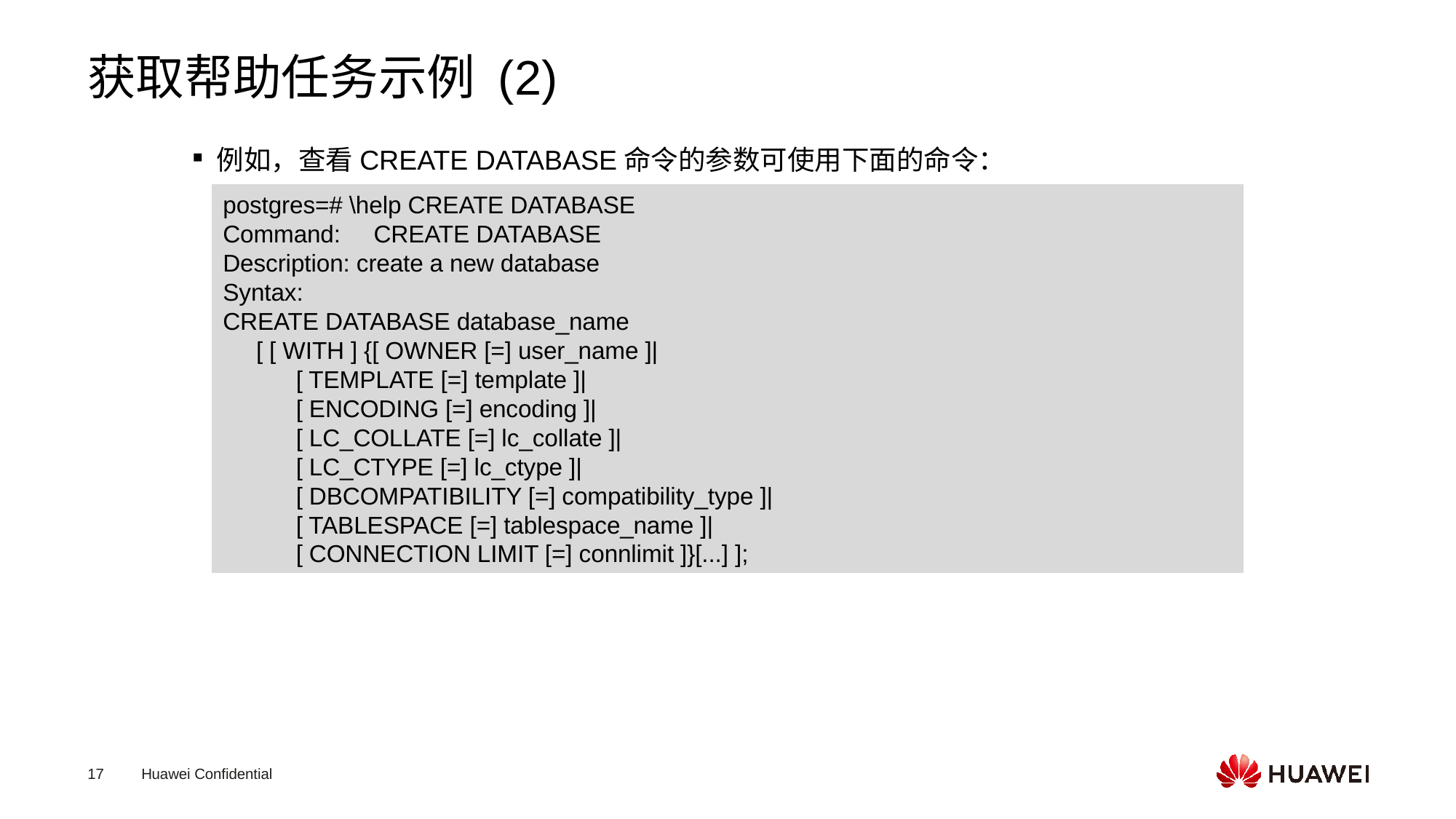

# 获取帮助任务示例 (2)
例如，查看CREATE DATABASE命令的参数可使用下面的命令：

postgres=# \help CREATE DATABASE
Command:     CREATE DATABASE
Description: create a new database
Syntax:
CREATE DATABASE database_name
     [ [ WITH ] {[ OWNER [=] user_name ]|
           [ TEMPLATE [=] template ]|
           [ ENCODING [=] encoding ]|
           [ LC_COLLATE [=] lc_collate ]|
           [ LC_CTYPE [=] lc_ctype ]|
           [ DBCOMPATIBILITY [=] compatibility_type ]|
           [ TABLESPACE [=] tablespace_name ]|
           [ CONNECTION LIMIT [=] connlimit ]}[...] ];